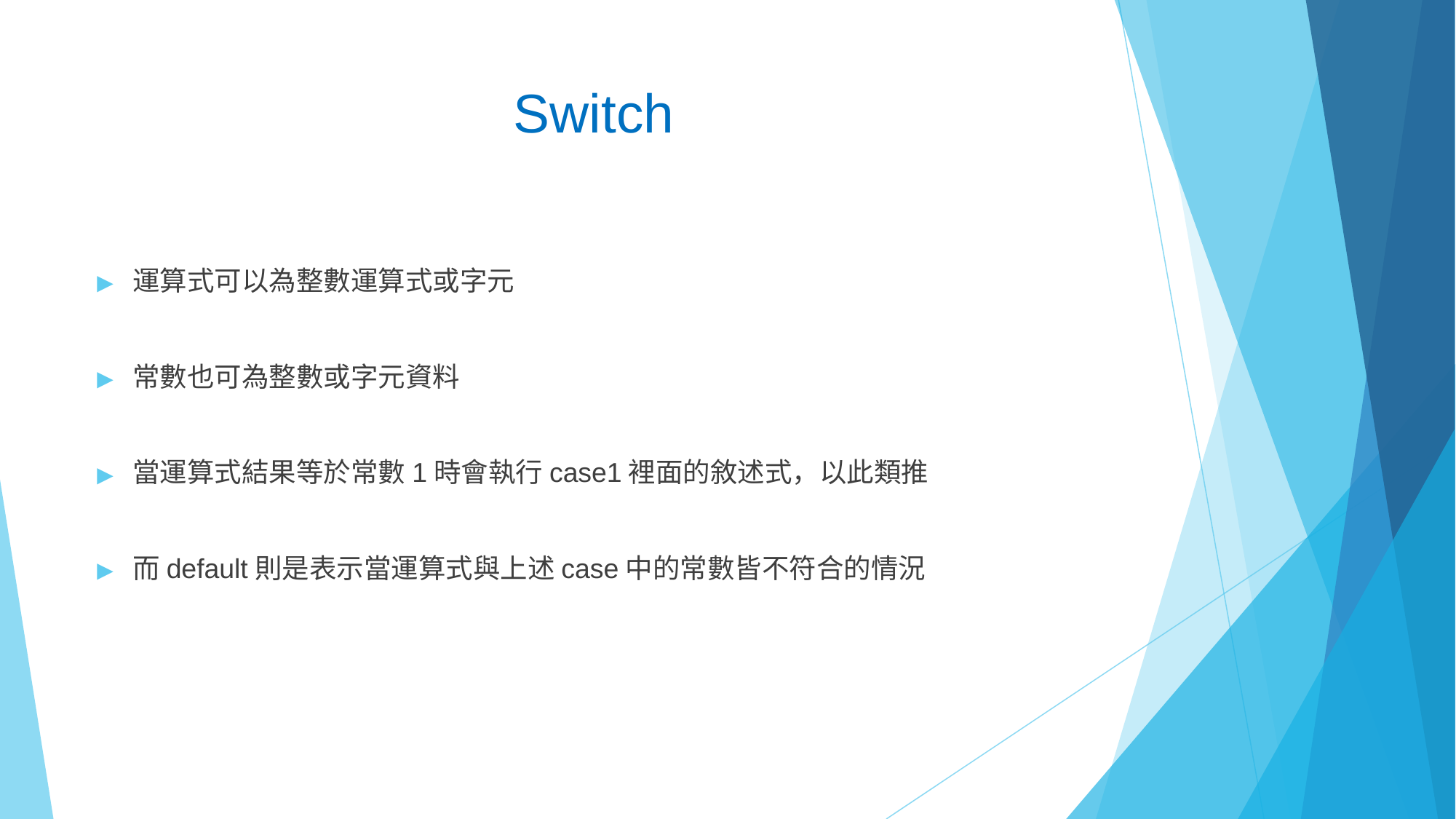

# Switch
運算式可以為整數運算式或字元

常數也可為整數或字元資料

當運算式結果等於常數1時會執行case1裡面的敘述式，以此類推

而default則是表示當運算式與上述case中的常數皆不符合的情況